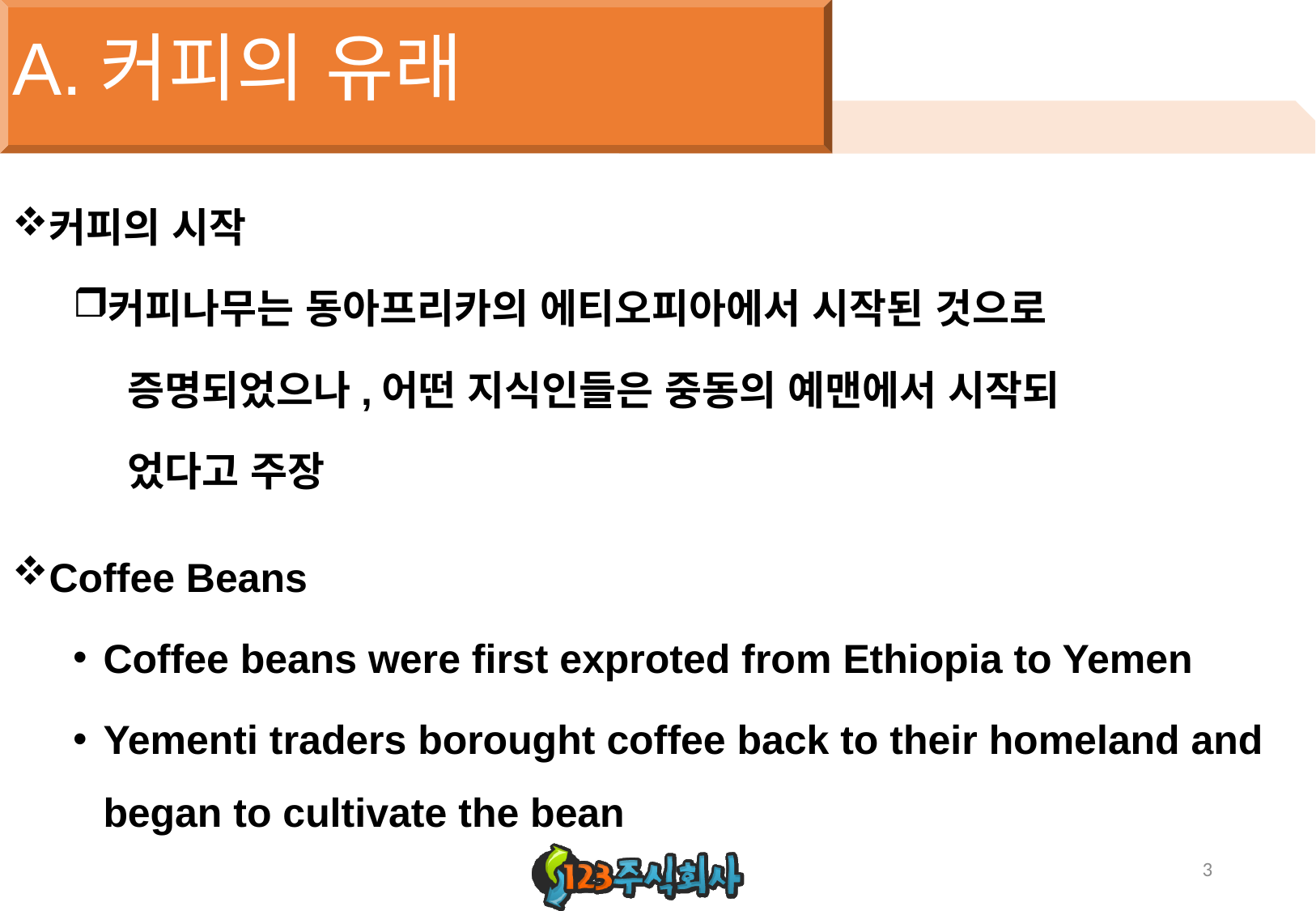

# A.커피의 유래
커피의 시작
커피나무는 동아프리카의 에티오피아에서 시작된 것으로
    증명되었으나,어떤 지식인들은 중동의 예맨에서 시작되
    었다고 주장
Coffee Beans
Coffee beans were first exproted from Ethiopia to Yemen
Yementi traders borought coffee back to their homeland and began to cultivate the bean
3